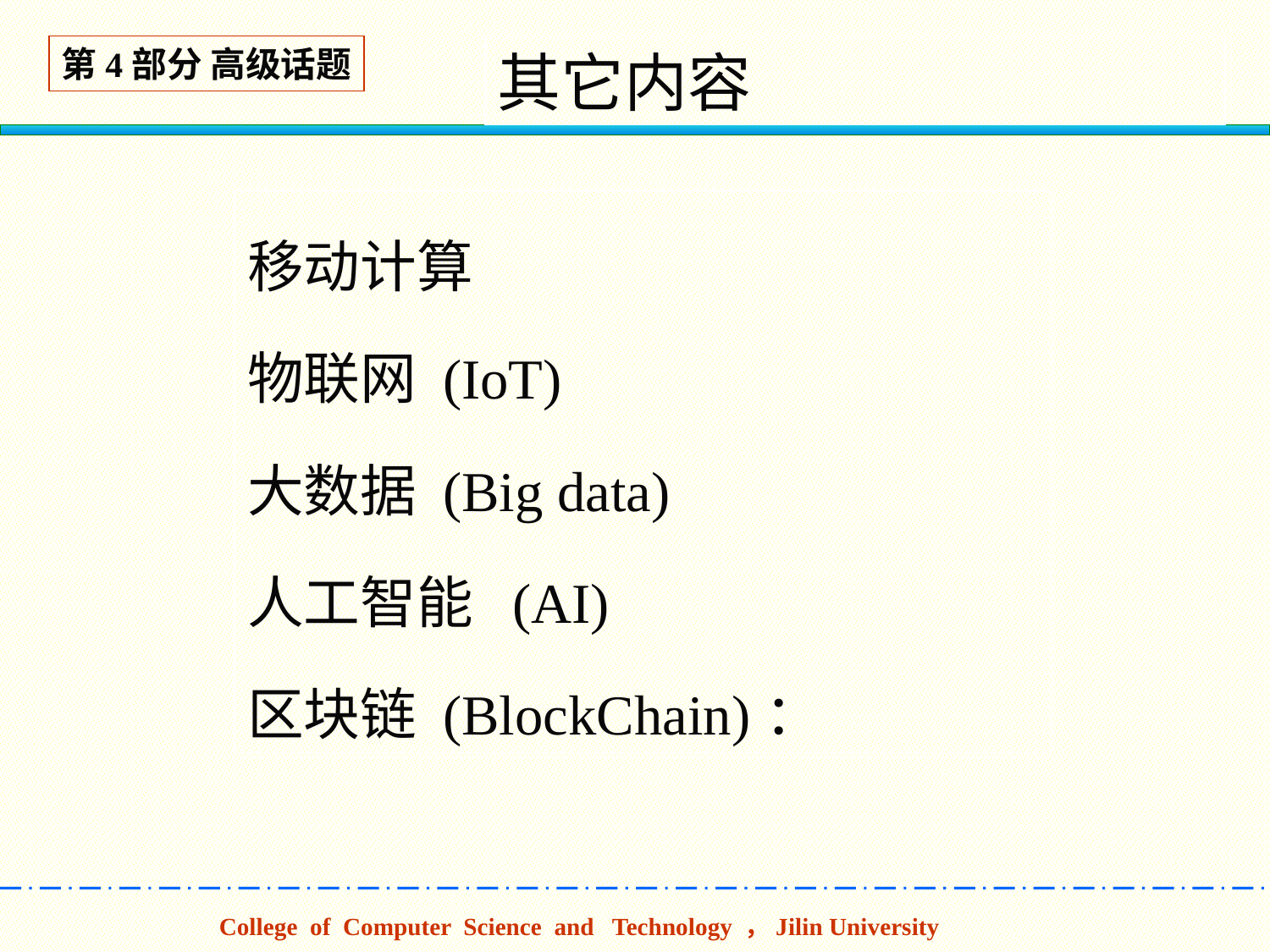

第4部分 高级话题
其它内容
移动计算
物联网 (IoT)
大数据 (Big data)
人工智能  (AI)
区块链 (BlockChain)：